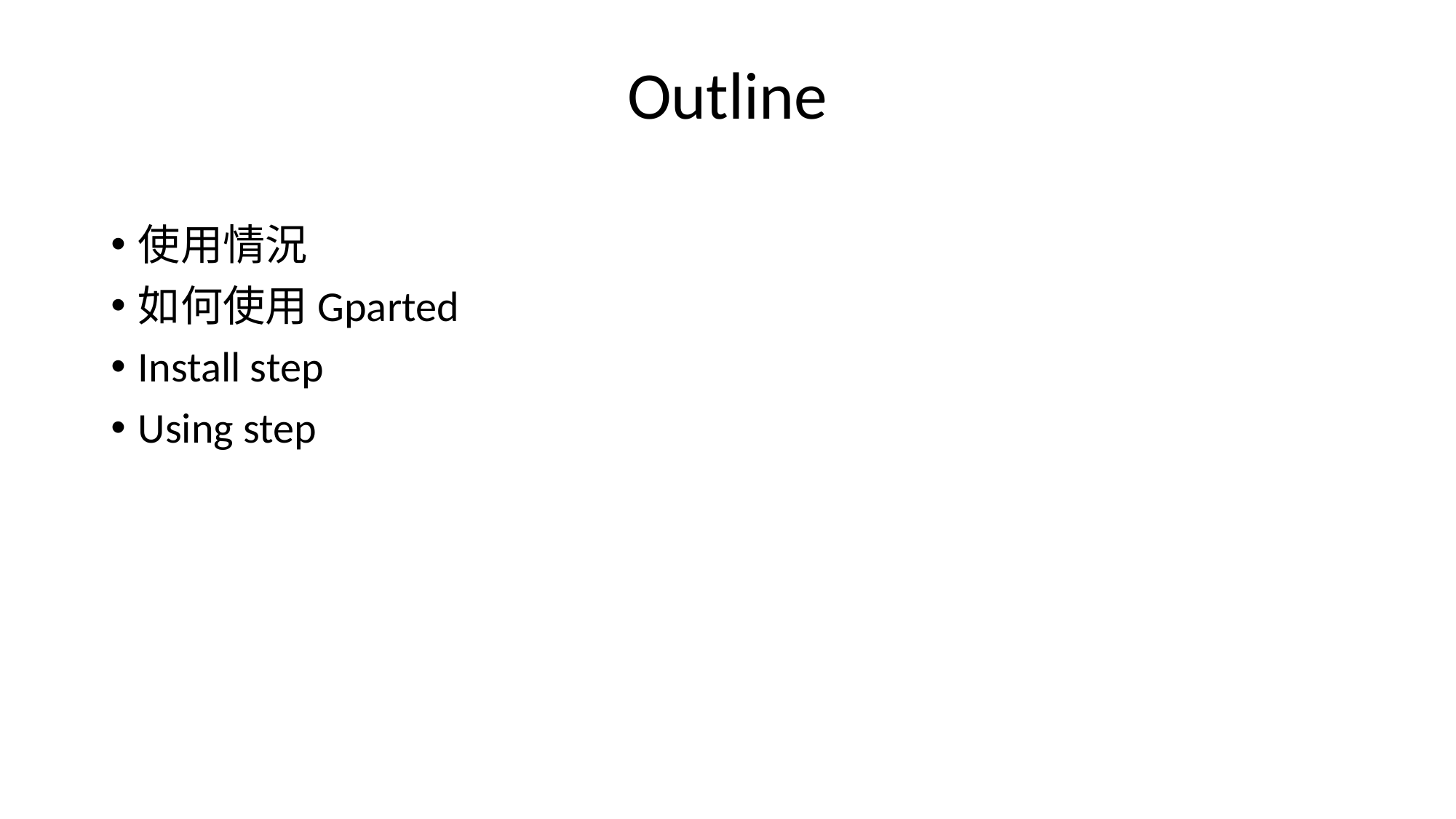

# Outline
使用情況
如何使用Gparted
Install step
Using step